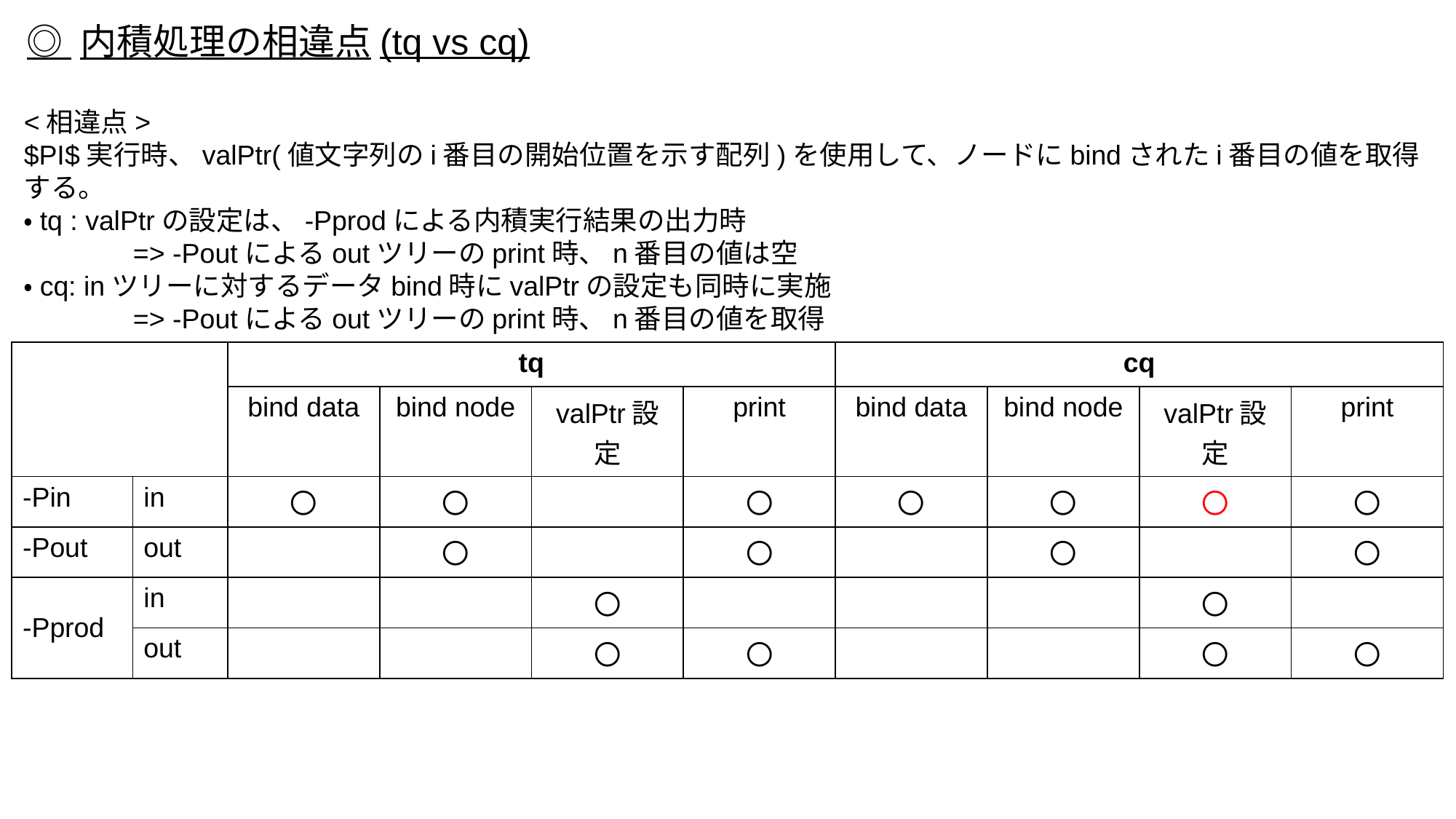

◎ 内積処理の相違点(tq vs cq)
<相違点>
$PI$実行時、valPtr(値文字列のi番目の開始位置を示す配列)を使用して、ノードにbindされたi番目の値を取得する。
・tq : valPtrの設定は、-Pprodによる内積実行結果の出力時
	=> -Poutによるoutツリーのprint時、n番目の値は空
・cq: inツリーに対するデータbind時にvalPtrの設定も同時に実施
	=> -Poutによるoutツリーのprint時、n番目の値を取得
|  |  | tq |  |  |  | cq |  |  |  |
| --- | --- | --- | --- | --- | --- | --- | --- | --- | --- |
|  |  | bind data | bind node | valPtr設定 | print | bind data | bind node | valPtr設定 | print |
| -Pin | in | 〇 | 〇 |  | 〇 | 〇 | 〇 | 〇 | 〇 |
| -Pout | out |  | 〇 |  | 〇 |  | 〇 |  | 〇 |
| -Pprod | in |  |  | 〇 |  |  |  | 〇 |  |
|  | out |  |  | 〇 | 〇 |  |  | 〇 | 〇 |